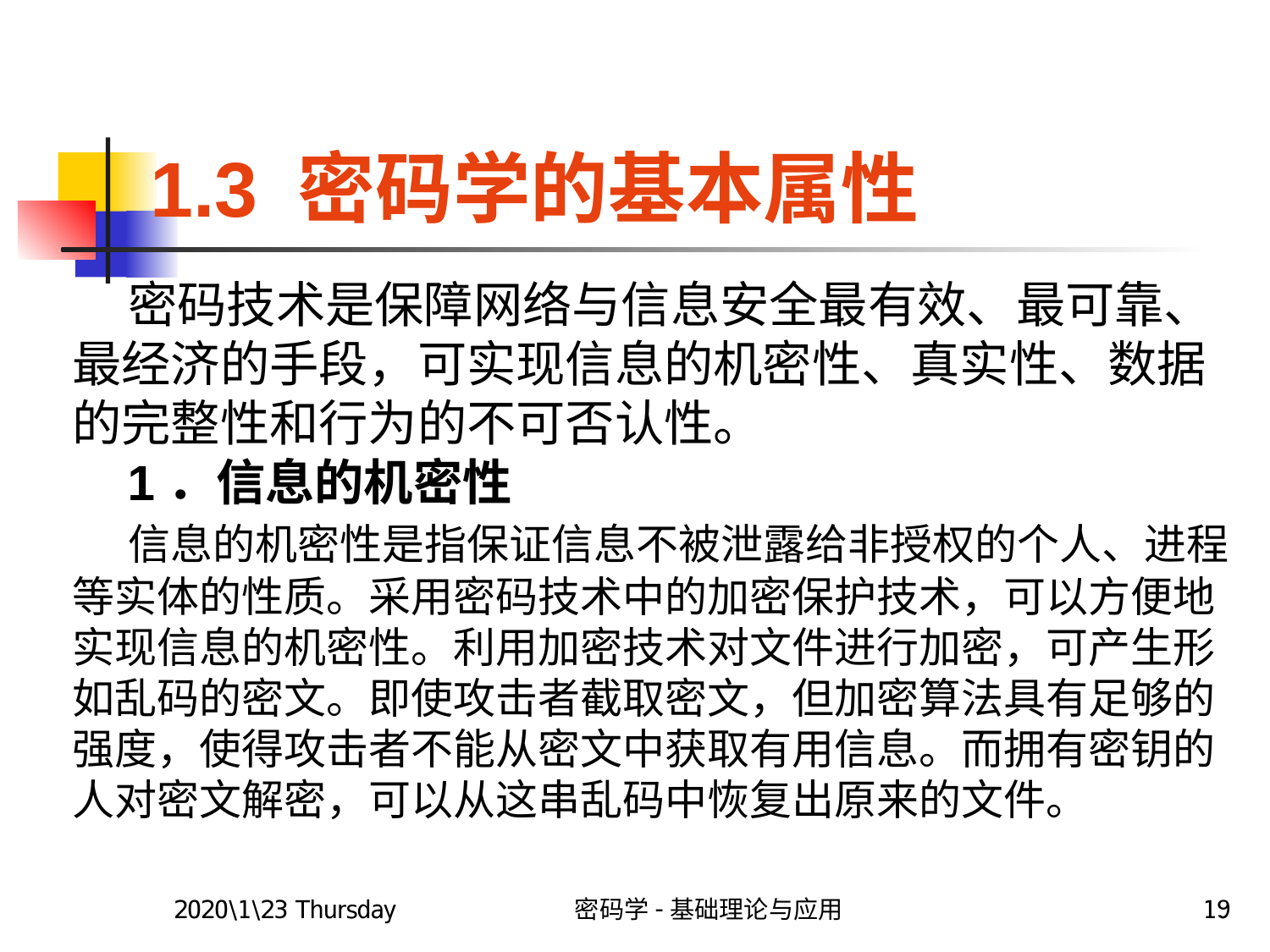

# 1.3 密码学的基本属性
    密码技术是保障网络与信息安全最有效、最可靠、最经济的手段，可实现信息的机密性、真实性、数据的完整性和行为的不可否认性。
    1．信息的机密性
    信息的机密性是指保证信息不被泄露给非授权的个人、进程等实体的性质。采用密码技术中的加密保护技术，可以方便地实现信息的机密性。利用加密技术对文件进行加密，可产生形如乱码的密文。即使攻击者截取密文，但加密算法具有足够的强度，使得攻击者不能从密文中获取有用信息。而拥有密钥的人对密文解密，可以从这串乱码中恢复出原来的文件。
2020\1\23 Thursday
密码学-基础理论与应用
19